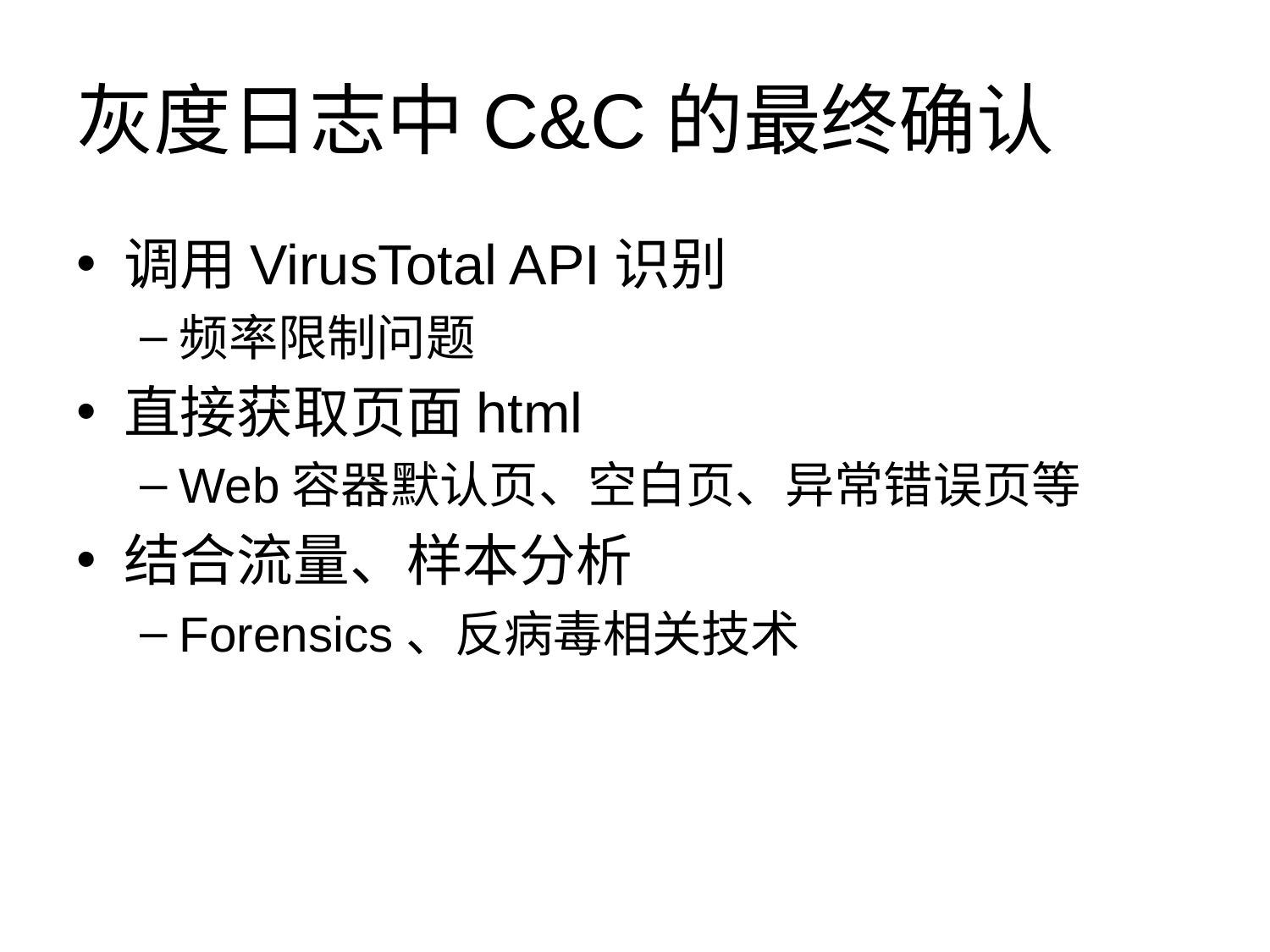

# 灰度日志中C&C的最终确认
调用VirusTotal API识别
频率限制问题
直接获取页面html
Web容器默认页、空白页、异常错误页等
结合流量、样本分析
Forensics、反病毒相关技术